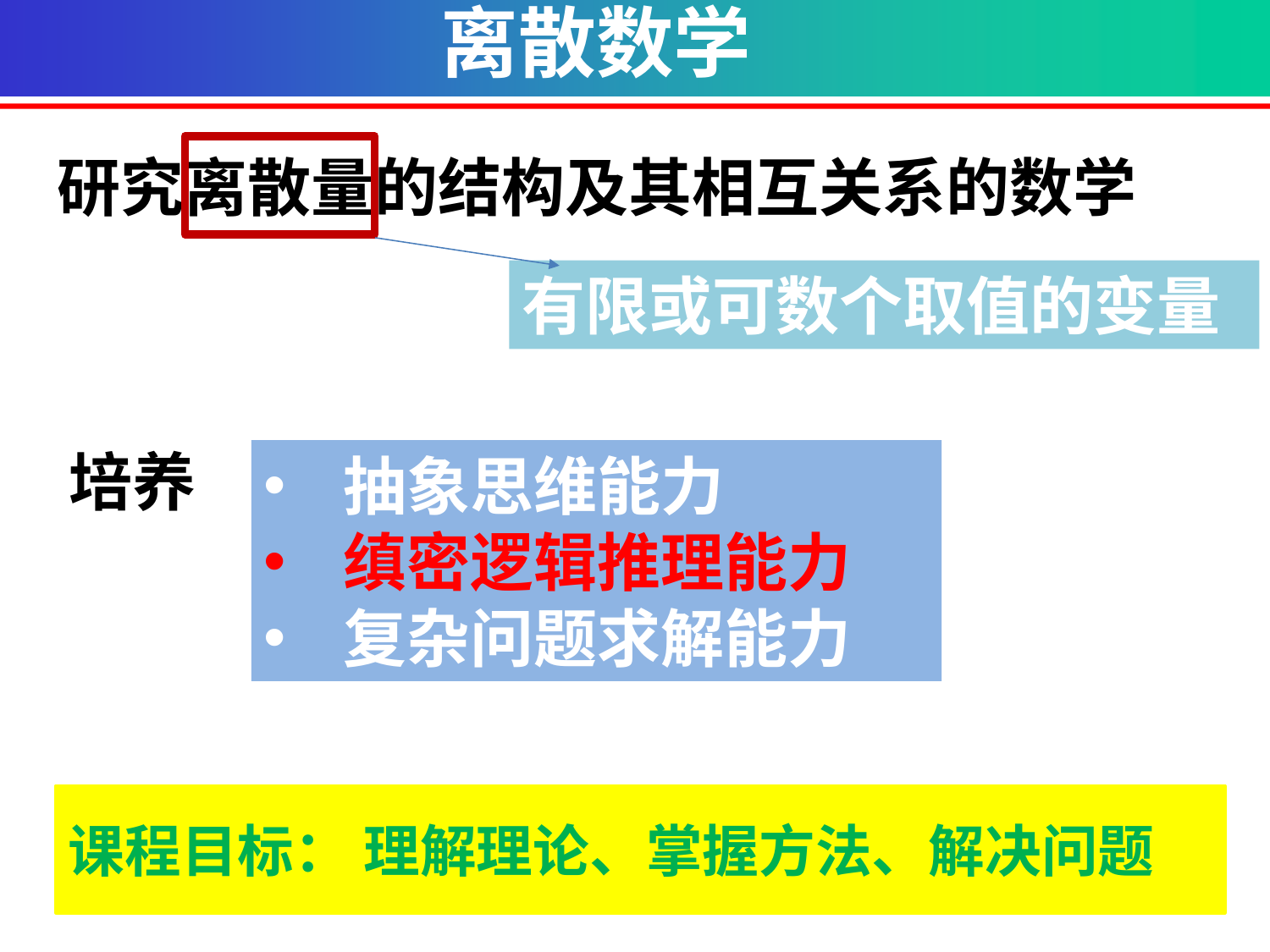

离散数学
研究离散量的结构及其相互关系的数学

有限或可数个取值的变量
培养
抽象思维能力
缜密逻辑推理能力
复杂问题求解能力
课程目标： 理解理论、掌握方法、解决问题